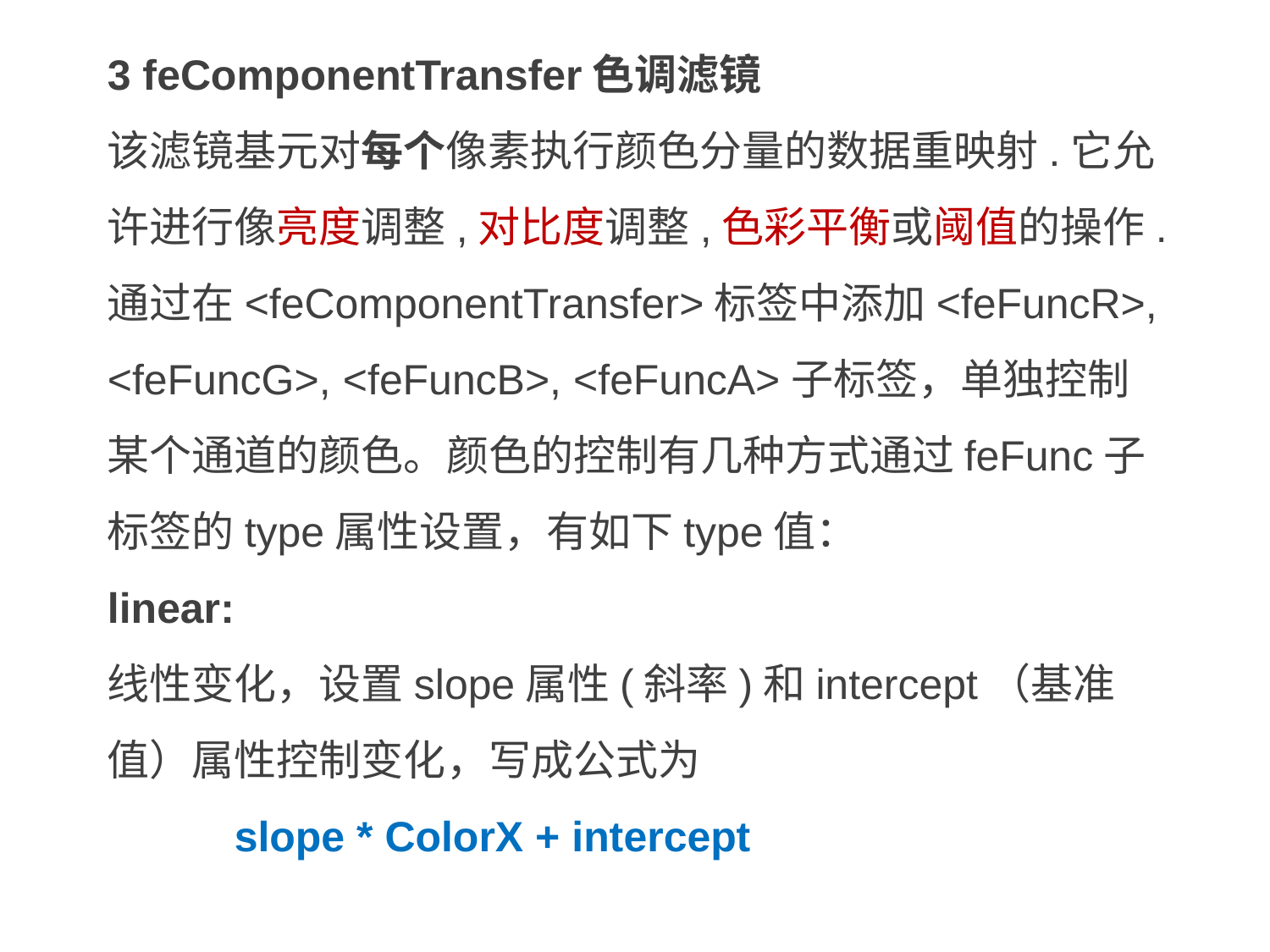

3 feComponentTransfer色调滤镜
该滤镜基元对每个像素执行颜色分量的数据重映射.它允许进行像亮度调整,对比度调整,色彩平衡或阈值的操作.通过在<feComponentTransfer>标签中添加<feFuncR>, <feFuncG>, <feFuncB>, <feFuncA>子标签，单独控制某个通道的颜色。颜色的控制有几种方式通过feFunc子标签的type属性设置，有如下type值：
linear:
线性变化，设置slope属性(斜率)和intercept（基准值）属性控制变化，写成公式为
	slope * ColorX + intercept